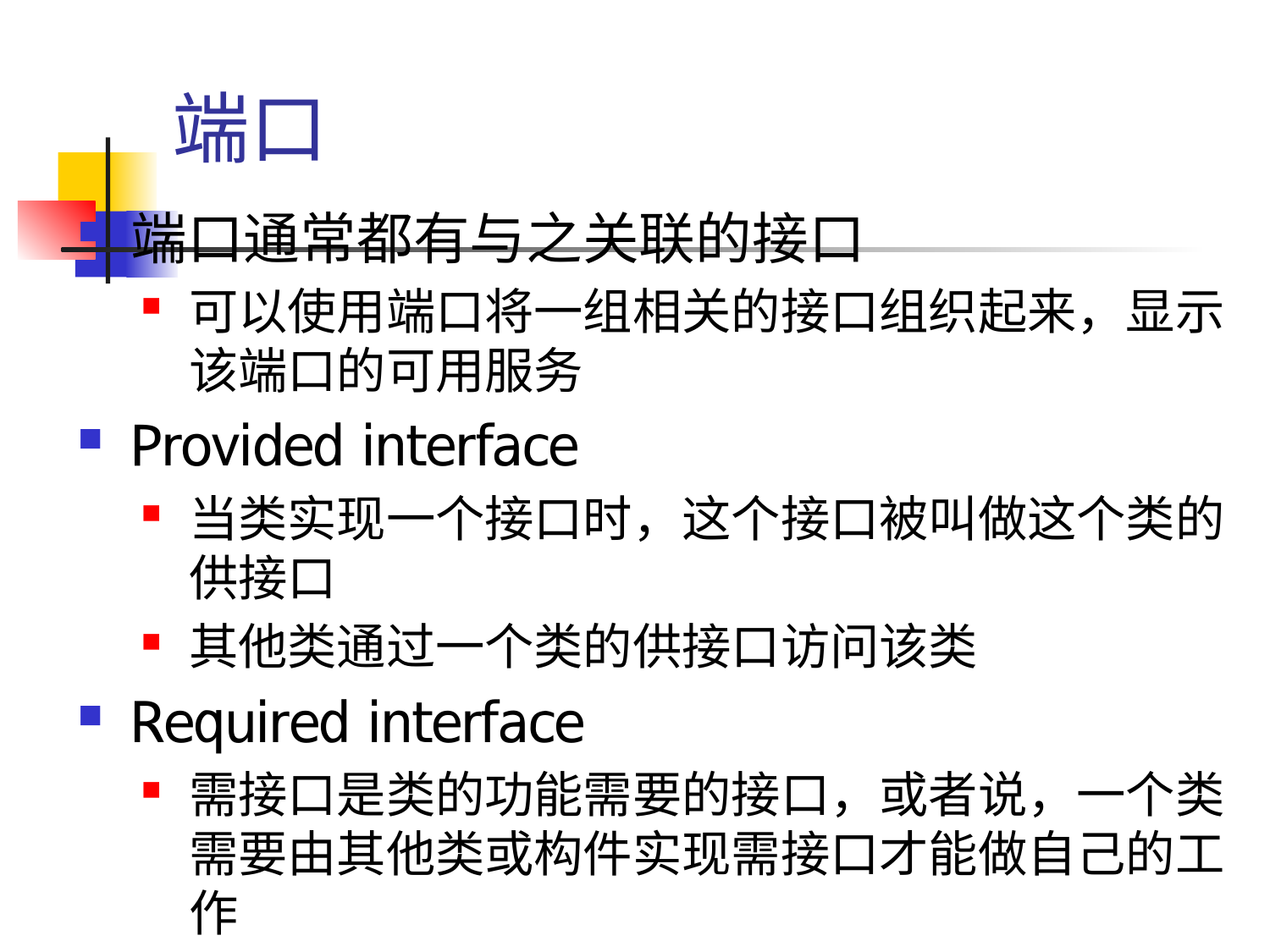

# 端口
端口通常都有与之关联的接口
可以使用端口将一组相关的接口组织起来，显示该端口的可用服务
Provided interface
当类实现一个接口时，这个接口被叫做这个类的供接口
其他类通过一个类的供接口访问该类
Required interface
需接口是类的功能需要的接口，或者说，一个类需要由其他类或构件实现需接口才能做自己的工作